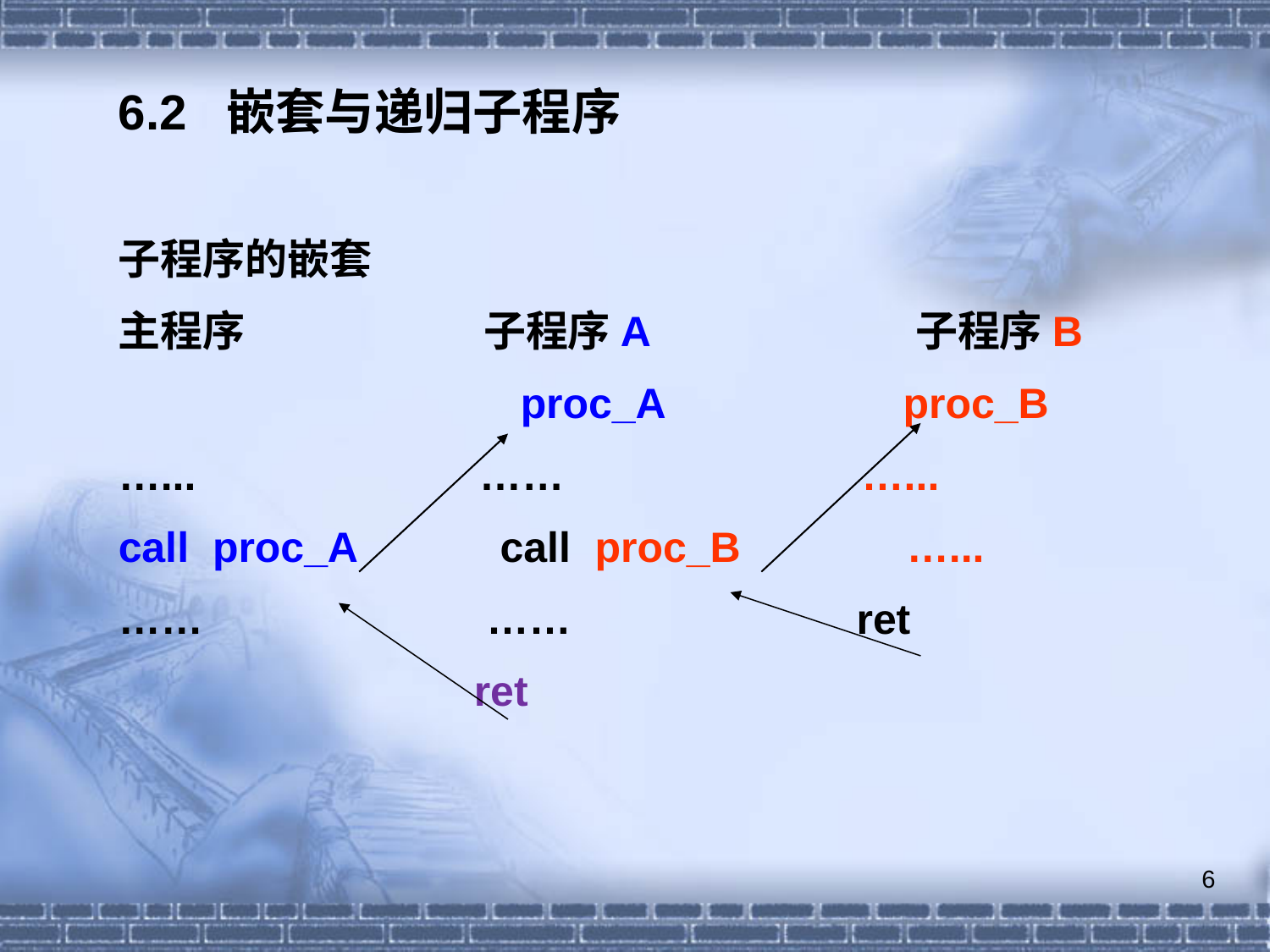

6.2  嵌套与递归子程序

子程序的嵌套
主程序                         子程序A                        子程序B
                                      proc_A                    proc_B
…...                        ……                         …...
call  proc_A            call  proc_B              …...
……                        ……                        ret
                              ret

6